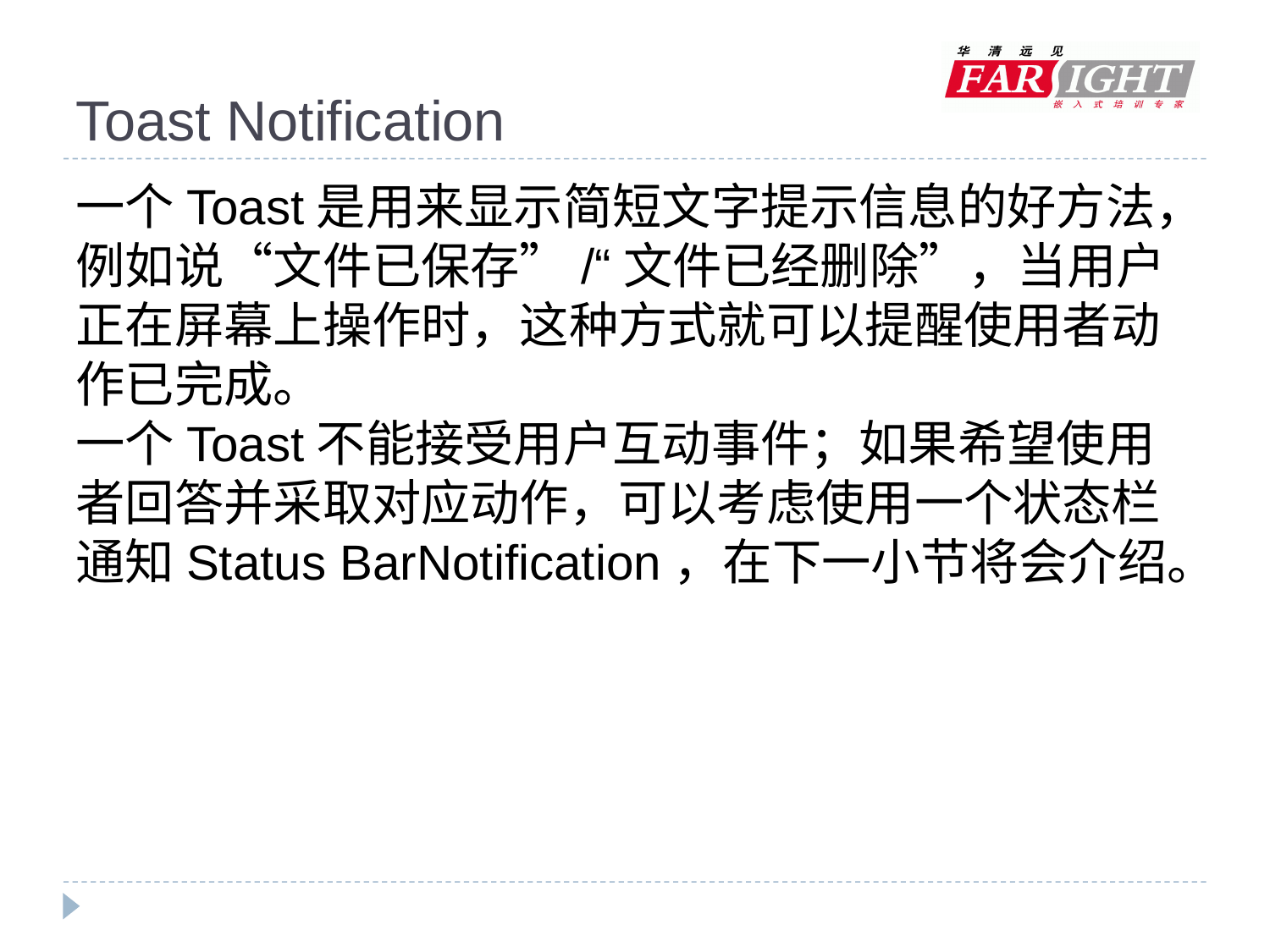

# Toast Notification
一个Toast是用来显示简短文字提示信息的好方法，例如说“文件已保存”/“文件已经删除”，当用户正在屏幕上操作时，这种方式就可以提醒使用者动作已完成。
一个Toast不能接受用户互动事件；如果希望使用者回答并采取对应动作，可以考虑使用一个状态栏通知Status BarNotification，在下一小节将会介绍。